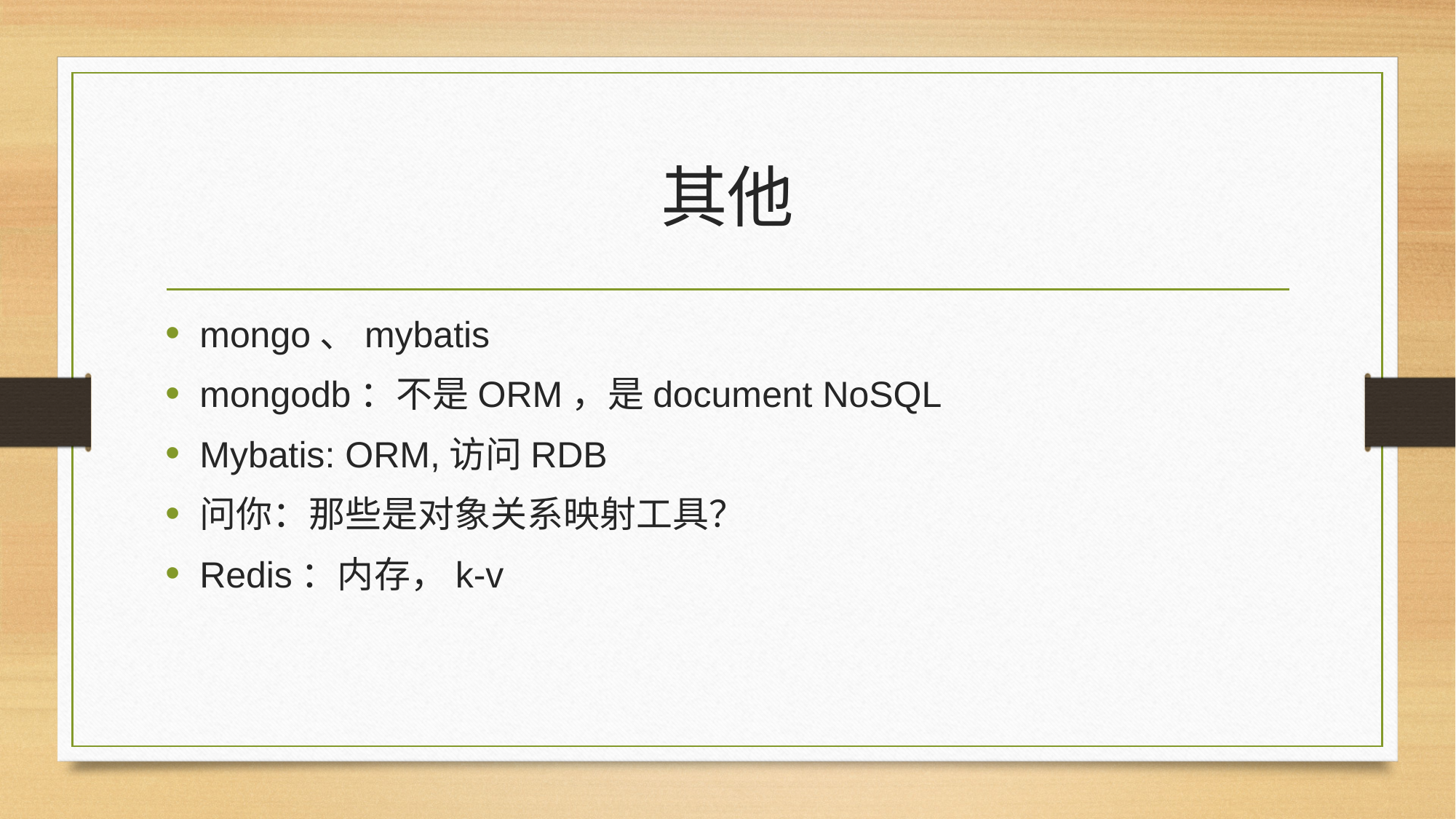

# 其他
mongo、mybatis
mongodb：不是ORM，是document NoSQL
Mybatis: ORM,访问RDB
问你：那些是对象关系映射工具？
Redis：内存，k-v